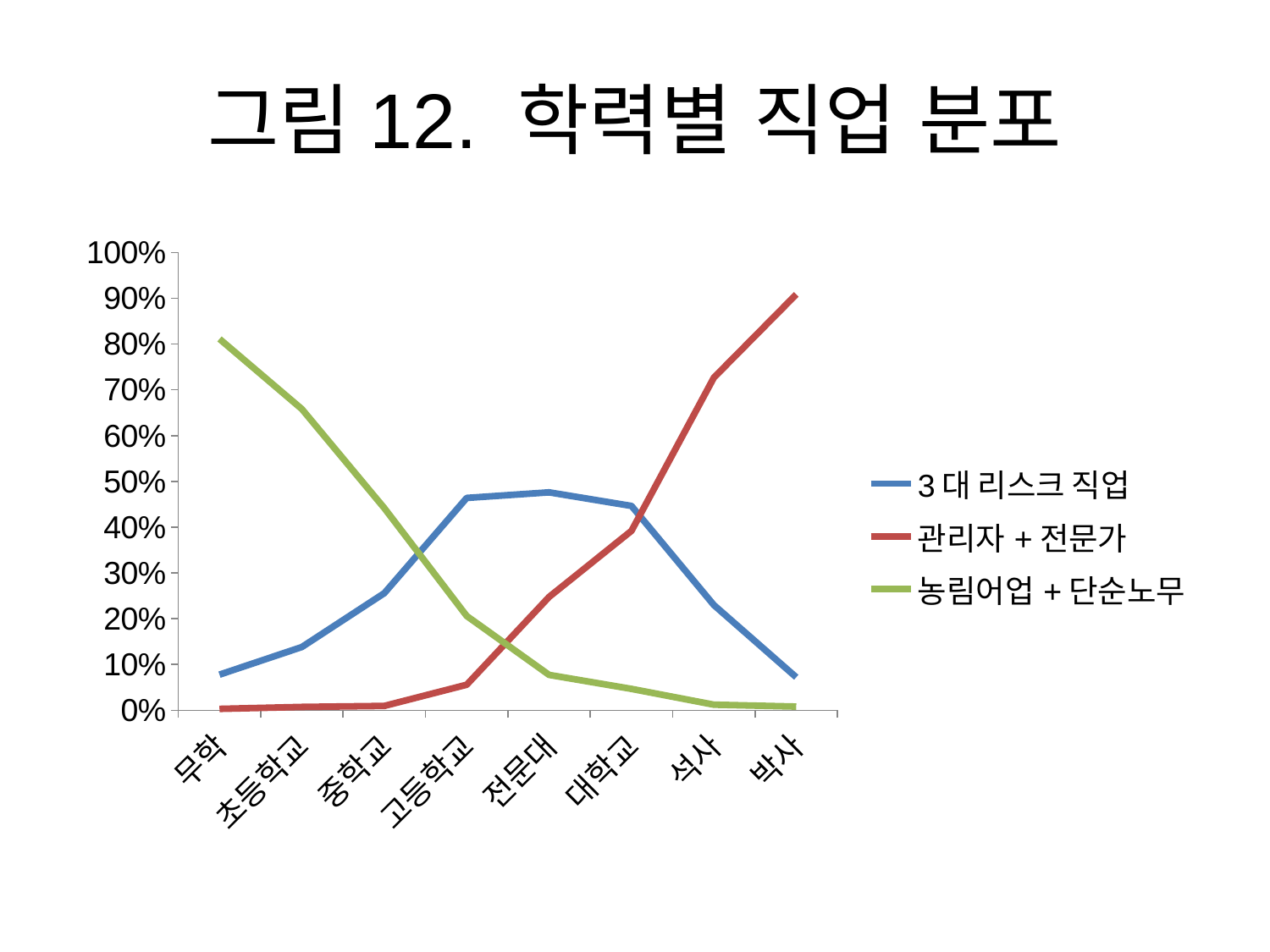

# 그림12. 학력별 직업 분포

### Chart

| Category | 3대 리스크 직업 | 관리자+전문가 | 농림어업+단순노무 |
|---|---|---|---|
| 무학 | 0.07782885696549842 | 0.00306157448585982 | 0.811242573838404 |
| 초등학교 | 0.13824143384803506 | 0.007396538503418159 | 0.6580111728108089 |
| 중학교 | 0.2557996992644436 | 0.009555739806069817 | 0.4417912691952394 |
| 고등학교 | 0.4639089400005106 | 0.05580339176370908 | 0.20605774807826654 |
| 전문대 | 0.4761764965967996 | 0.2475957525301003 | 0.07737803318645671 |
| 대학교 | 0.44651098199560046 | 0.3921459685521807 | 0.046728347530367365 |
| 석사 | 0.22990823137375435 | 0.7266396085887747 | 0.012226206674033032 |
| 박사 | 0.07222737524892058 | 0.9084682906736583 | 0.008169656243504046 |